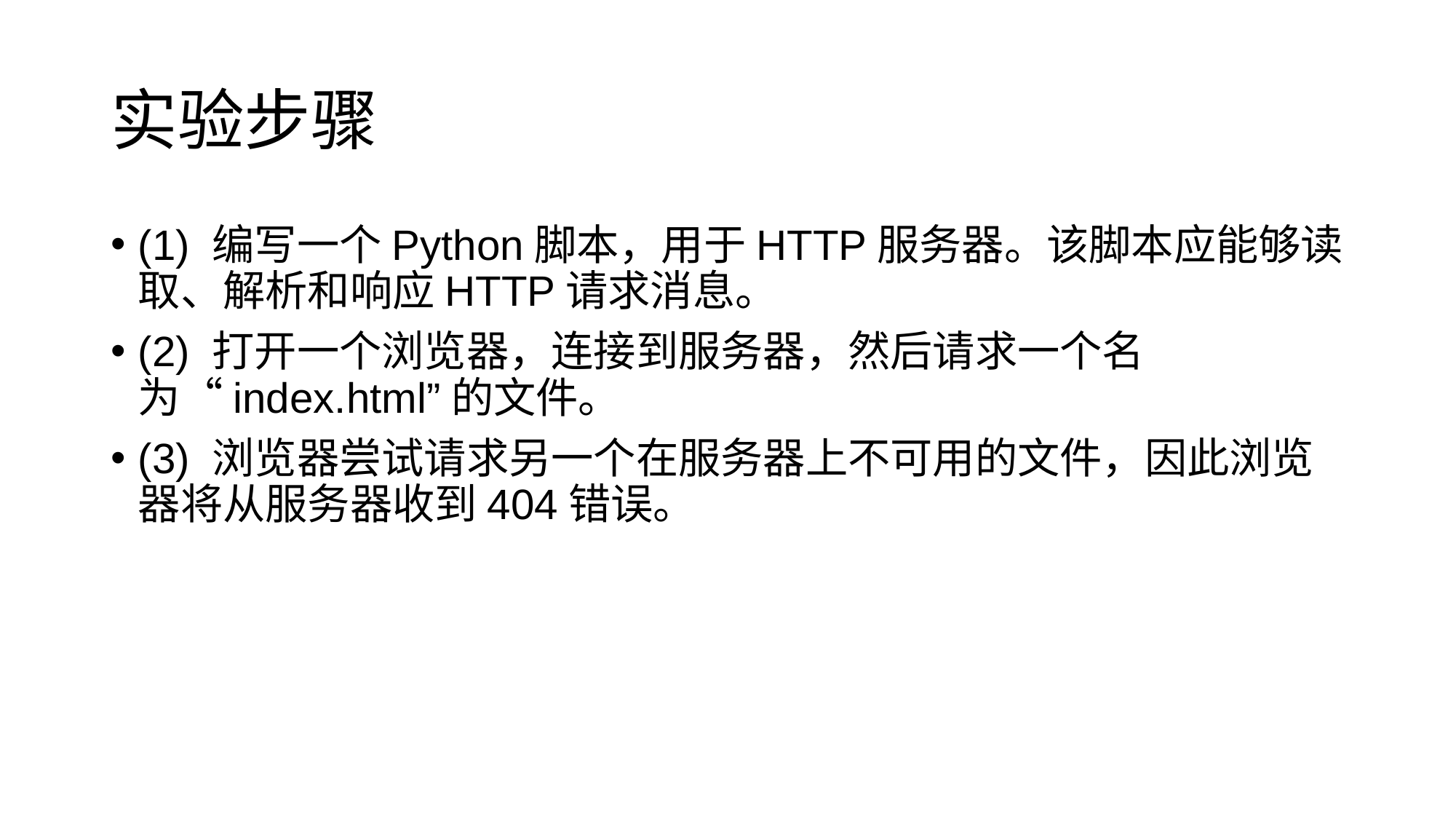

# 实验步骤
(1) 编写一个Python脚本，用于HTTP服务器。该脚本应能够读取、解析和响应HTTP请求消息。
(2) 打开一个浏览器，连接到服务器，然后请求一个名为“index.html”的文件。
(3) 浏览器尝试请求另一个在服务器上不可用的文件，因此浏览器将从服务器收到404错误。